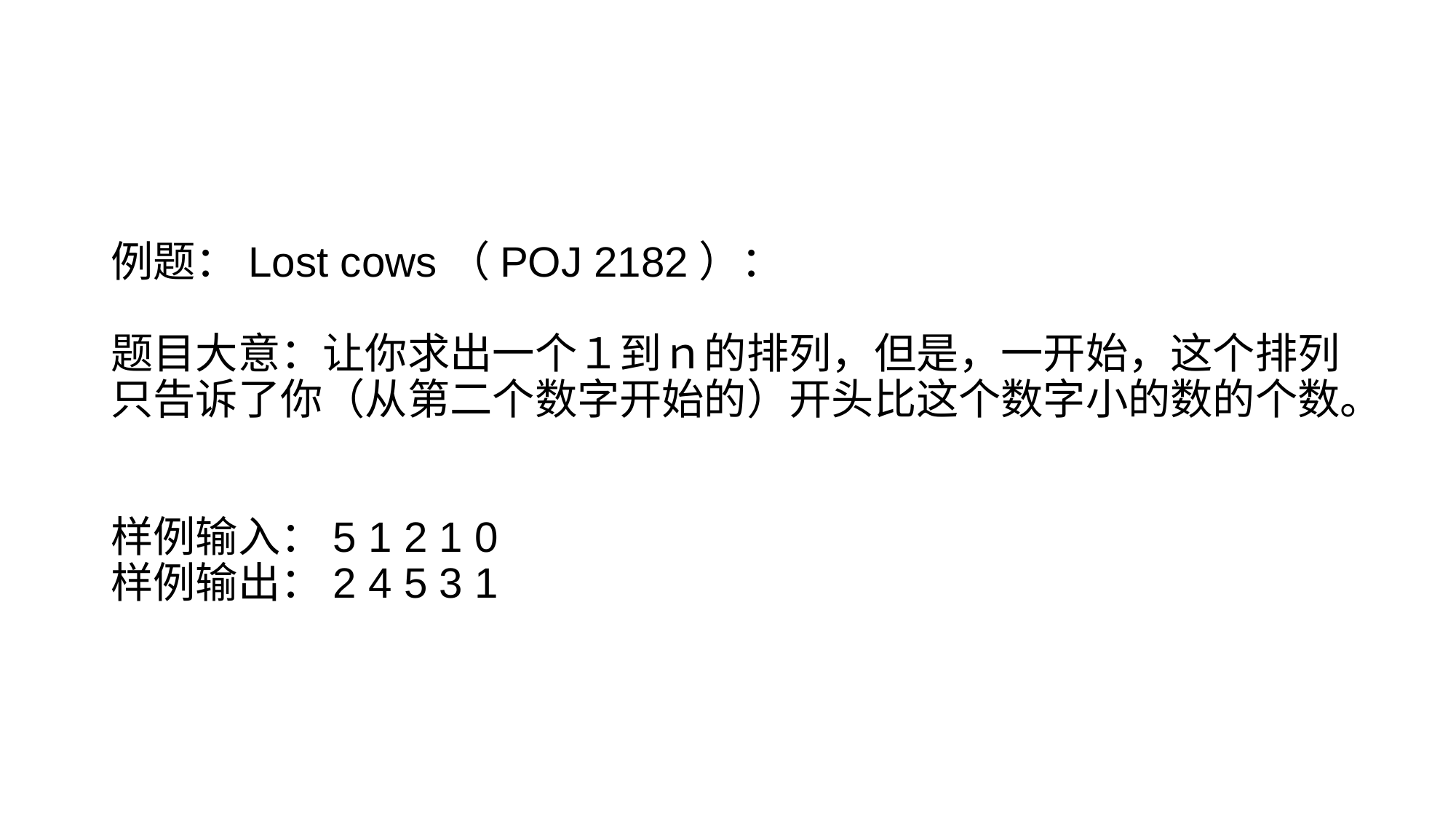

# 例题：Lost cows（POJ 2182）： 题目大意：让你求出一个１到ｎ的排列，但是，一开始，这个排列只告诉了你（从第二个数字开始的）开头比这个数字小的数的个数。 样例输入：5 1 2 1 0 样例输出：2 4 5 3 1